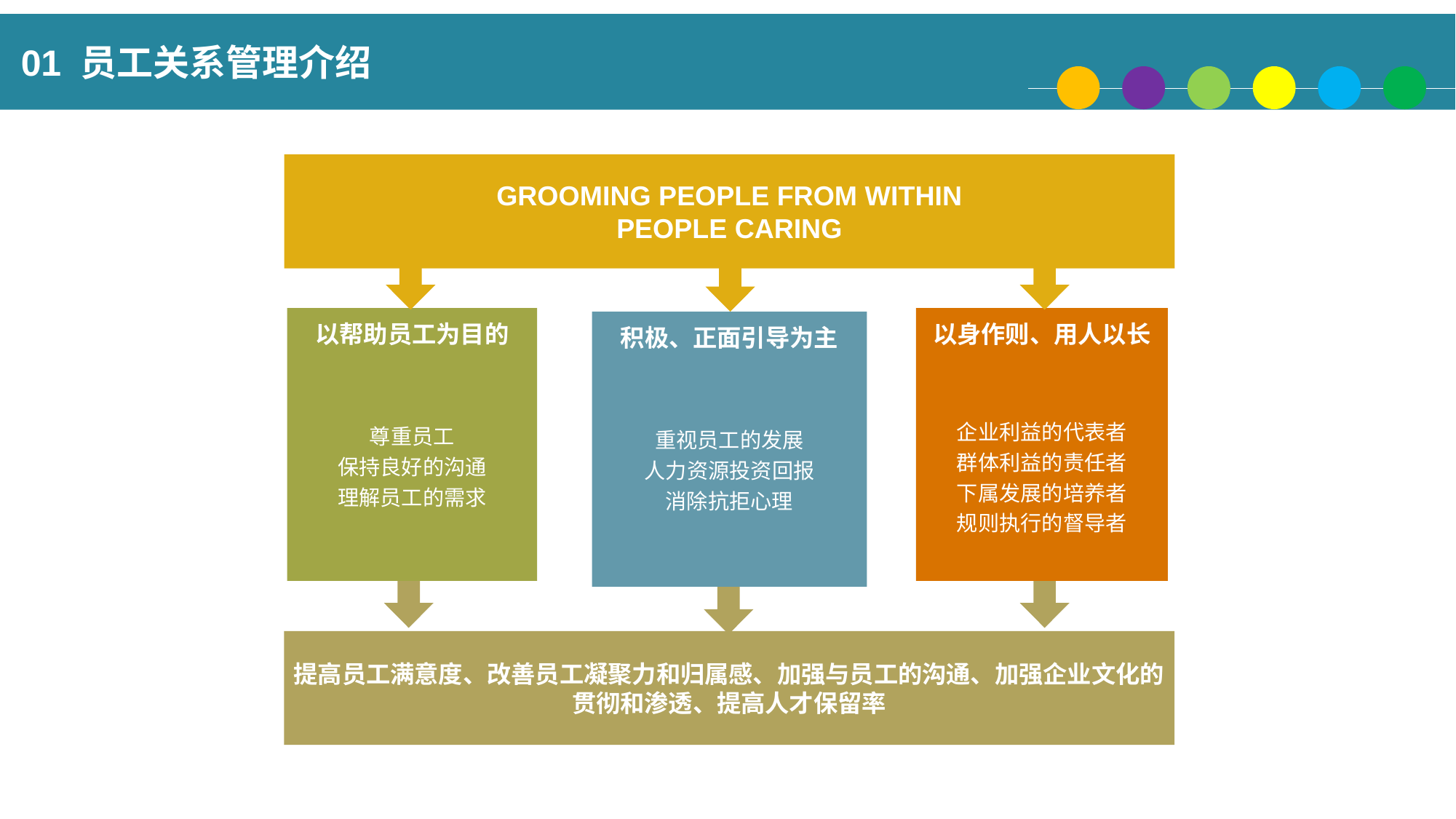

01 员工关系管理介绍

GROOMING PEOPLE FROM WITHIN
PEOPLE CARING

以帮助员工为目的

尊重员工
保持良好的沟通
理解员工的需求
以身作则、用人以长

企业利益的代表者
群体利益的责任者
下属发展的培养者
规则执行的督导者
积极、正面引导为主

重视员工的发展
人力资源投资回报
消除抗拒心理

提高员工满意度、改善员工凝聚力和归属感、加强与员工的沟通、加强企业文化的贯彻和渗透、提高人才保留率
6